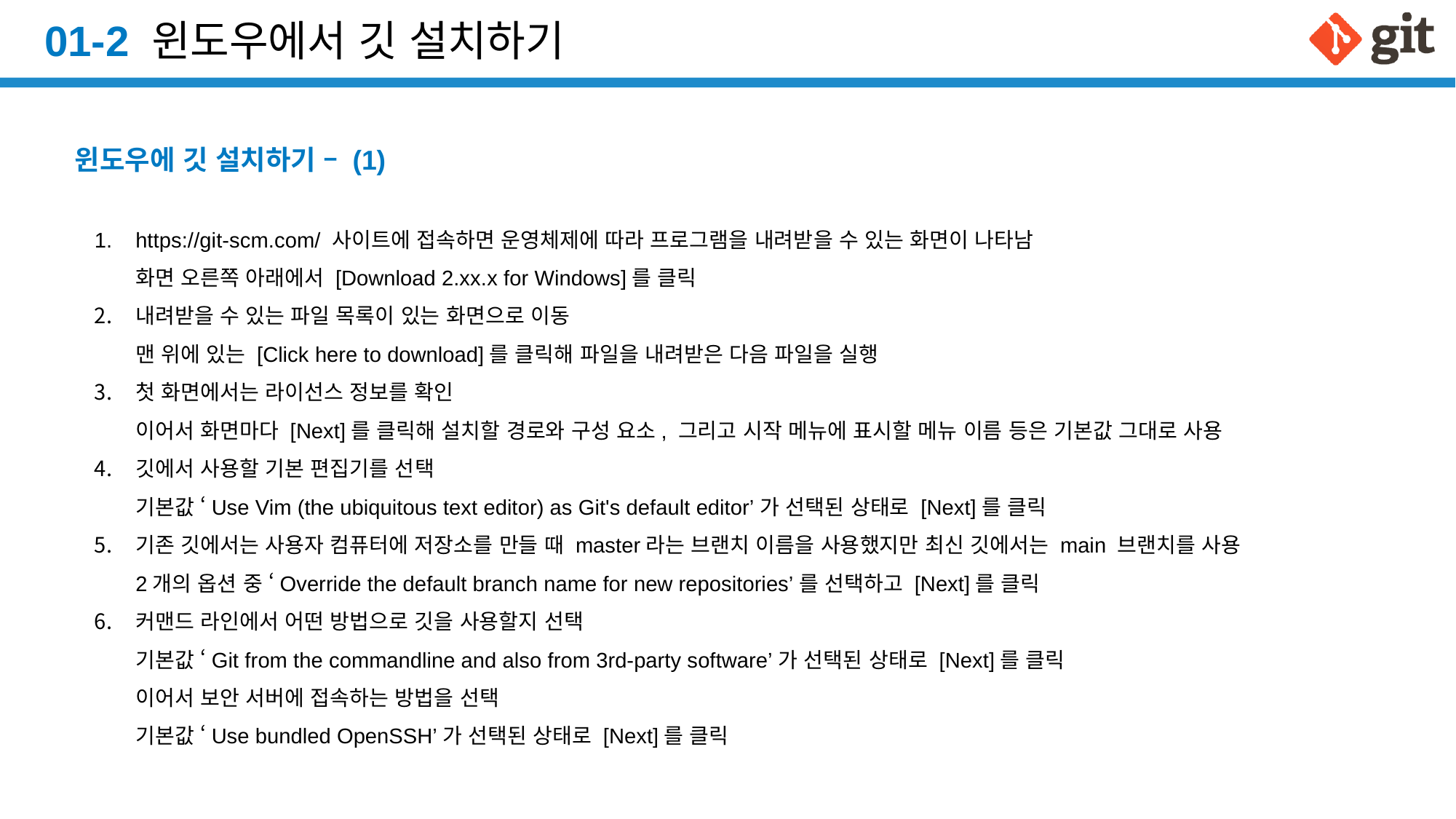

# 01-2 윈도우에서 깃 설치하기
윈도우에 깃 설치하기 – (1)
https://git-scm.com/ 사이트에 접속하면 운영체제에 따라 프로그램을 내려받을 수 있는 화면이 나타남
화면 오른쪽 아래에서 [Download 2.xx.x for Windows]를 클릭
내려받을 수 있는 파일 목록이 있는 화면으로 이동
맨 위에 있는 [Click here to download]를 클릭해 파일을 내려받은 다음 파일을 실행
첫 화면에서는 라이선스 정보를 확인
이어서 화면마다 [Next]를 클릭해 설치할 경로와 구성 요소, 그리고 시작 메뉴에 표시할 메뉴 이름 등은 기본값 그대로 사용
깃에서 사용할 기본 편집기를 선택
기본값 ‘Use Vim (the ubiquitous text editor) as Git's default editor’가 선택된 상태로 [Next]를 클릭
기존 깃에서는 사용자 컴퓨터에 저장소를 만들 때 master라는 브랜치 이름을 사용했지만 최신 깃에서는 main 브랜치를 사용
2개의 옵션 중 ‘Override the default branch name for new repositories’를 선택하고 [Next]를 클릭
커맨드 라인에서 어떤 방법으로 깃을 사용할지 선택
기본값 ‘Git from the commandline and also from 3rd-party software’가 선택된 상태로 [Next]를 클릭
이어서 보안 서버에 접속하는 방법을 선택
기본값 ‘Use bundled OpenSSH’가 선택된 상태로 [Next]를 클릭